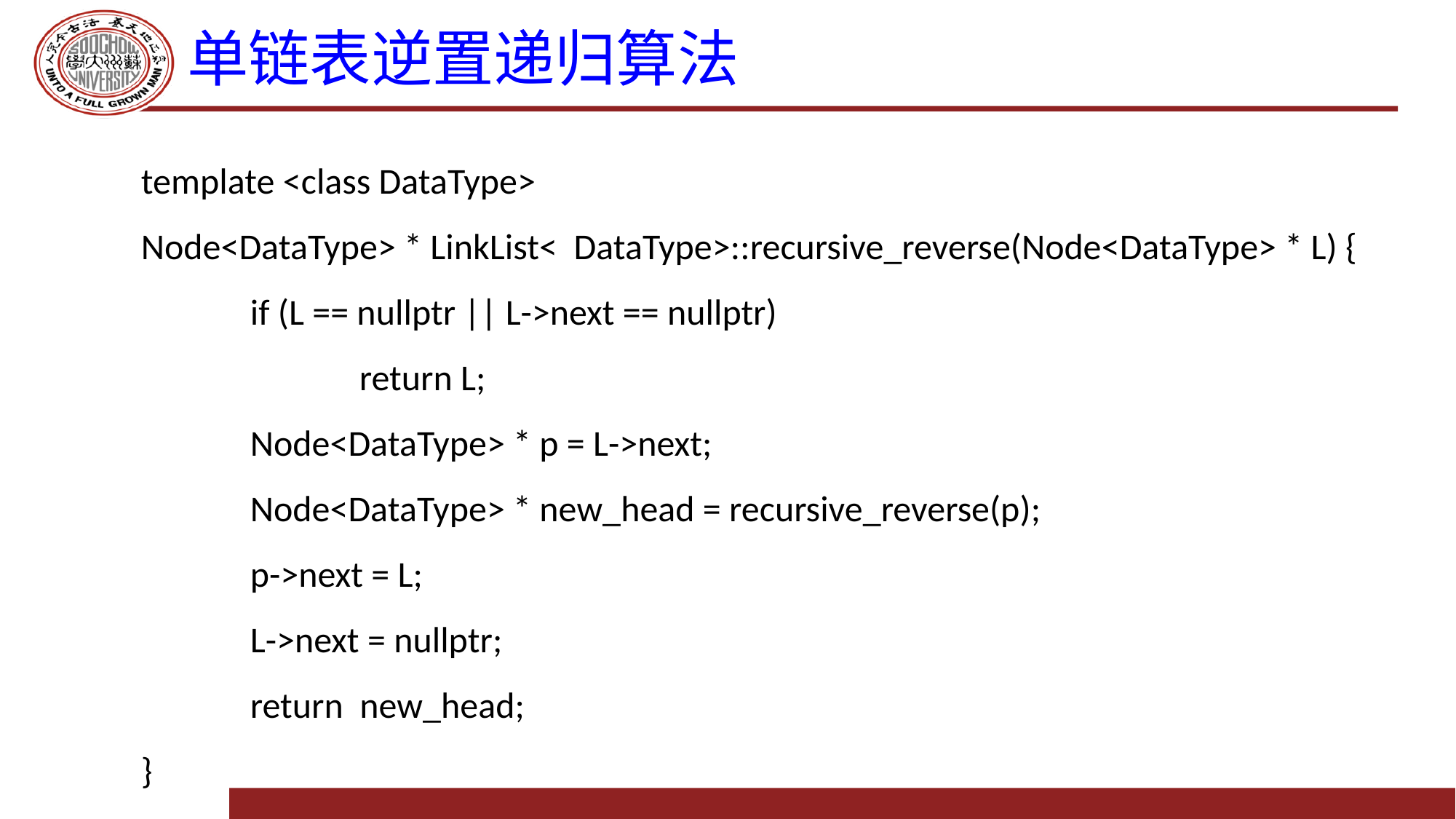

# 单链表逆置递归算法
template <class DataType>
Node<DataType> * LinkList<  DataType>::recursive_reverse(Node<DataType> * L) {
	if (L == nullptr || L->next == nullptr)
		return L;
	Node<DataType> * p = L->next;
	Node<DataType> * new_head = recursive_reverse(p);
	p->next = L;
	L->next = nullptr;
	return  new_head;
}